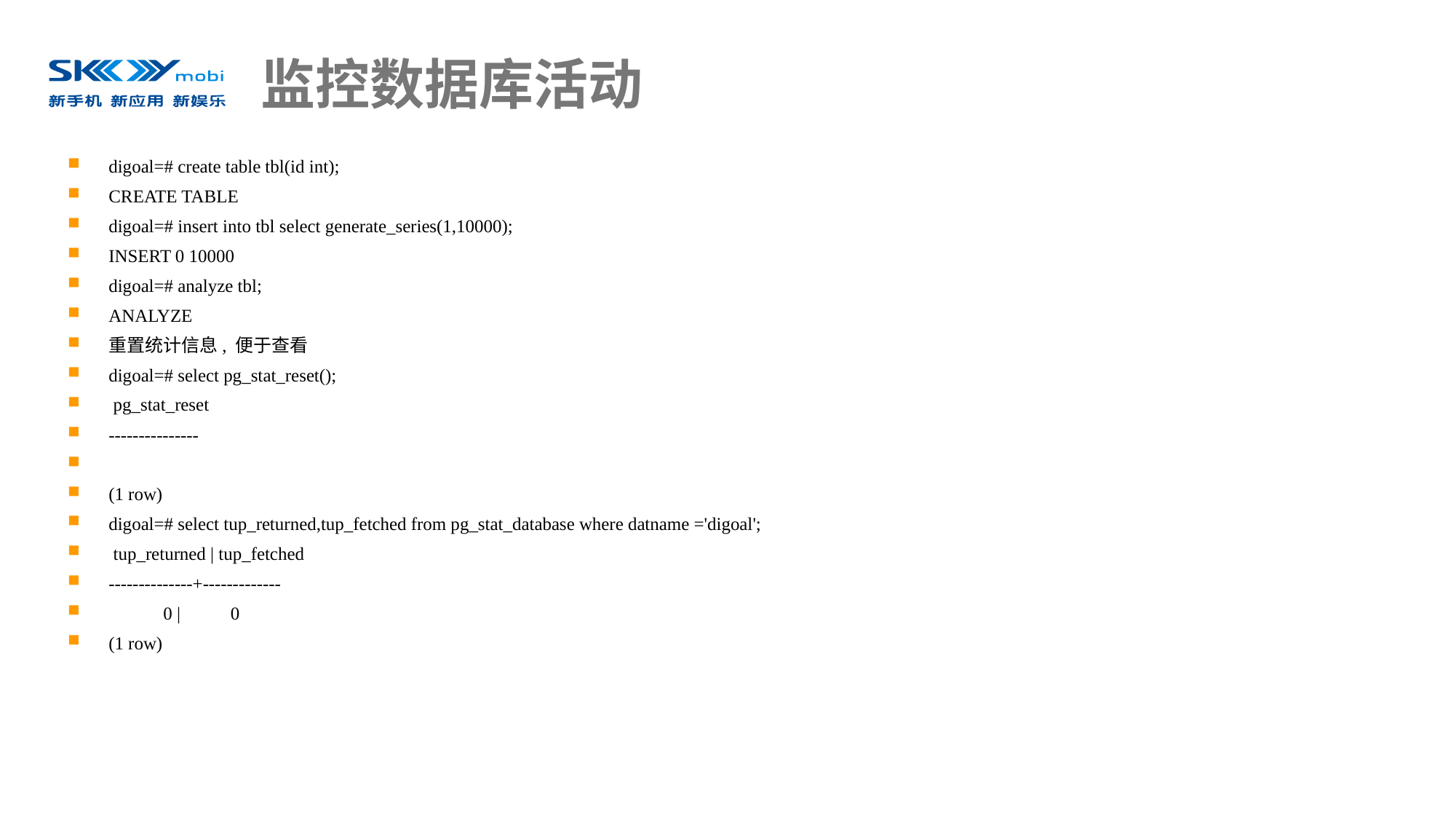

# 监控数据库活动
digoal=# create table tbl(id int);
CREATE TABLE
digoal=# insert into tbl select generate_series(1,10000);
INSERT 0 10000
digoal=# analyze tbl;
ANALYZE
重置统计信息, 便于查看
digoal=# select pg_stat_reset();
 pg_stat_reset
---------------

(1 row)
digoal=# select tup_returned,tup_fetched from pg_stat_database where datname ='digoal';
 tup_returned | tup_fetched
--------------+-------------
            0 |           0
(1 row)